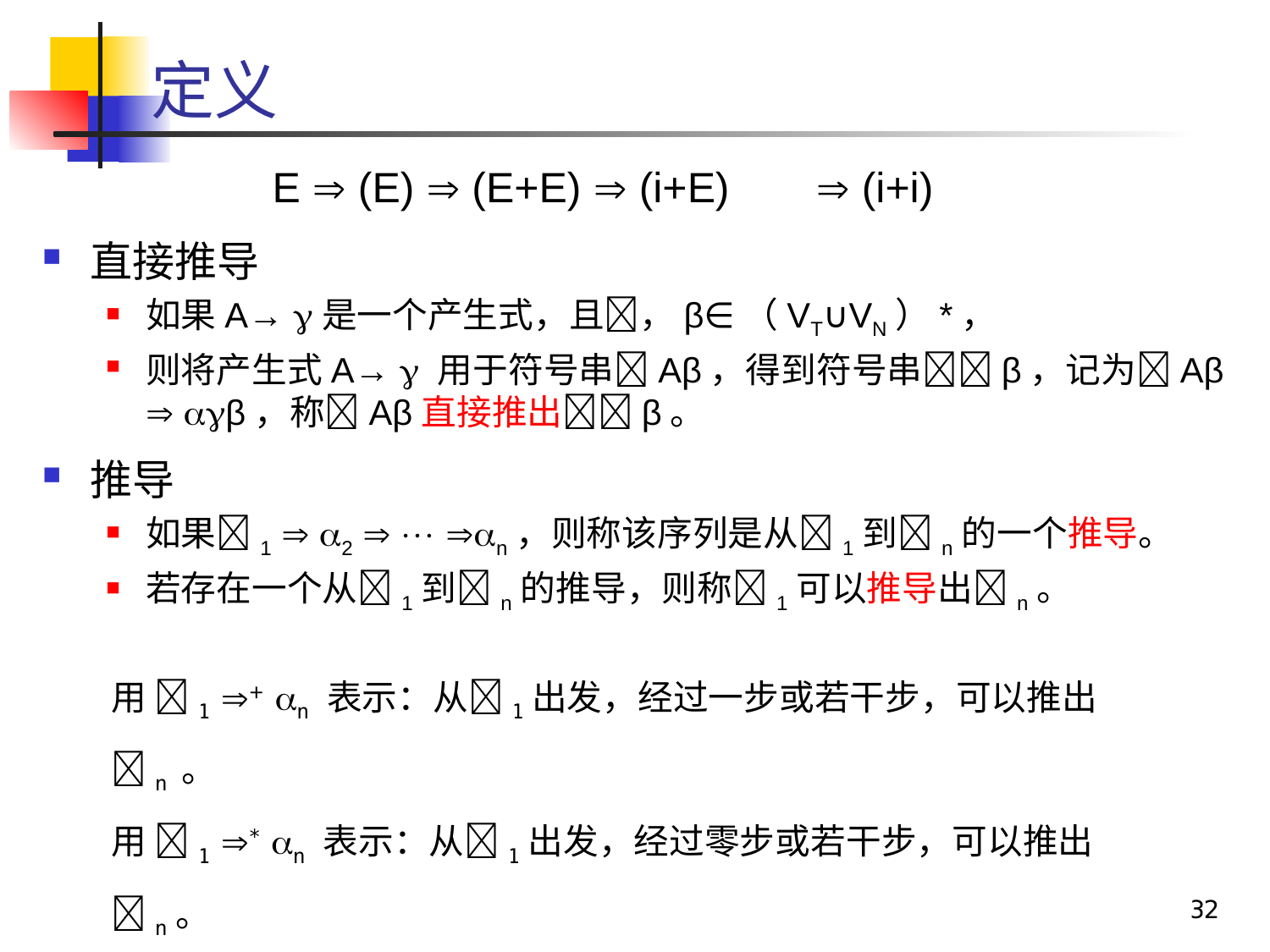

# 定义
 E ⇒ (E) ⇒ (E+E) ⇒ (i+E)	⇒ (i+i)

直接推导
如果A→ γ是一个产生式，且α，β∈（VT∪VN）*，
则将产生式A→ γ 用于符号串αAβ，得到符号串αγβ，记为αAβ ⇒ αγβ，称αAβ直接推出αγβ。
推导
如果α1 ⇒ α2 ⇒ … ⇒αn，则称该序列是从α1到αn的一个推导。
若存在一个从α1到αn的推导，则称α1可以推导出αn。

用 α1 ⇒+ αn 表示：从α1出发，经过一步或若干步，可以推出αn 。
用 α1 ⇒* αn 表示：从α1出发，经过零步或若干步，可以推出αn。
32